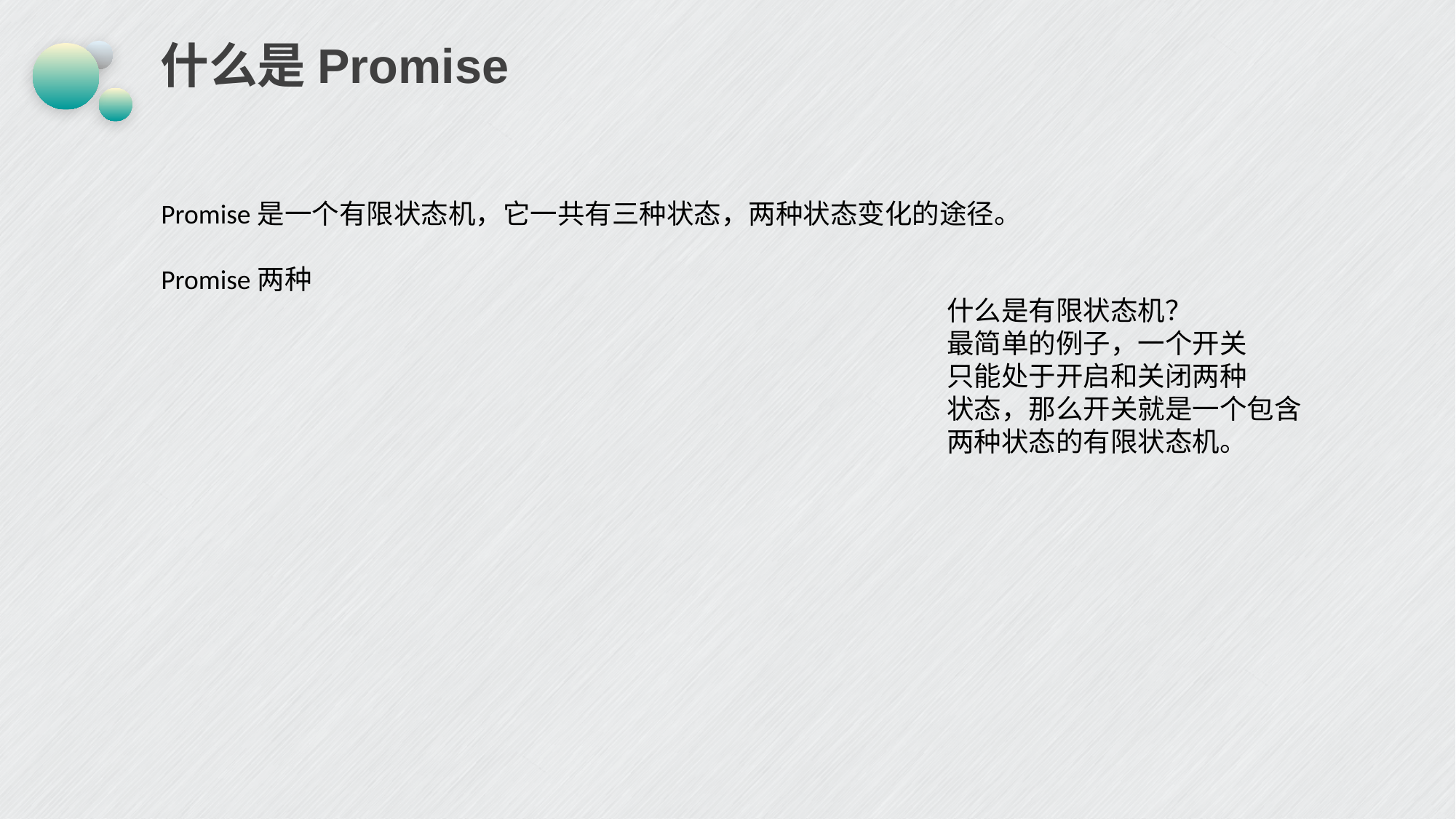

# 什么是Promise

Promise是一个有限状态机，它一共有三种状态，两种状态变化的途径。

Promise两种
什么是有限状态机？
最简单的例子，一个开关
只能处于开启和关闭两种
状态，那么开关就是一个包含两种状态的有限状态机。